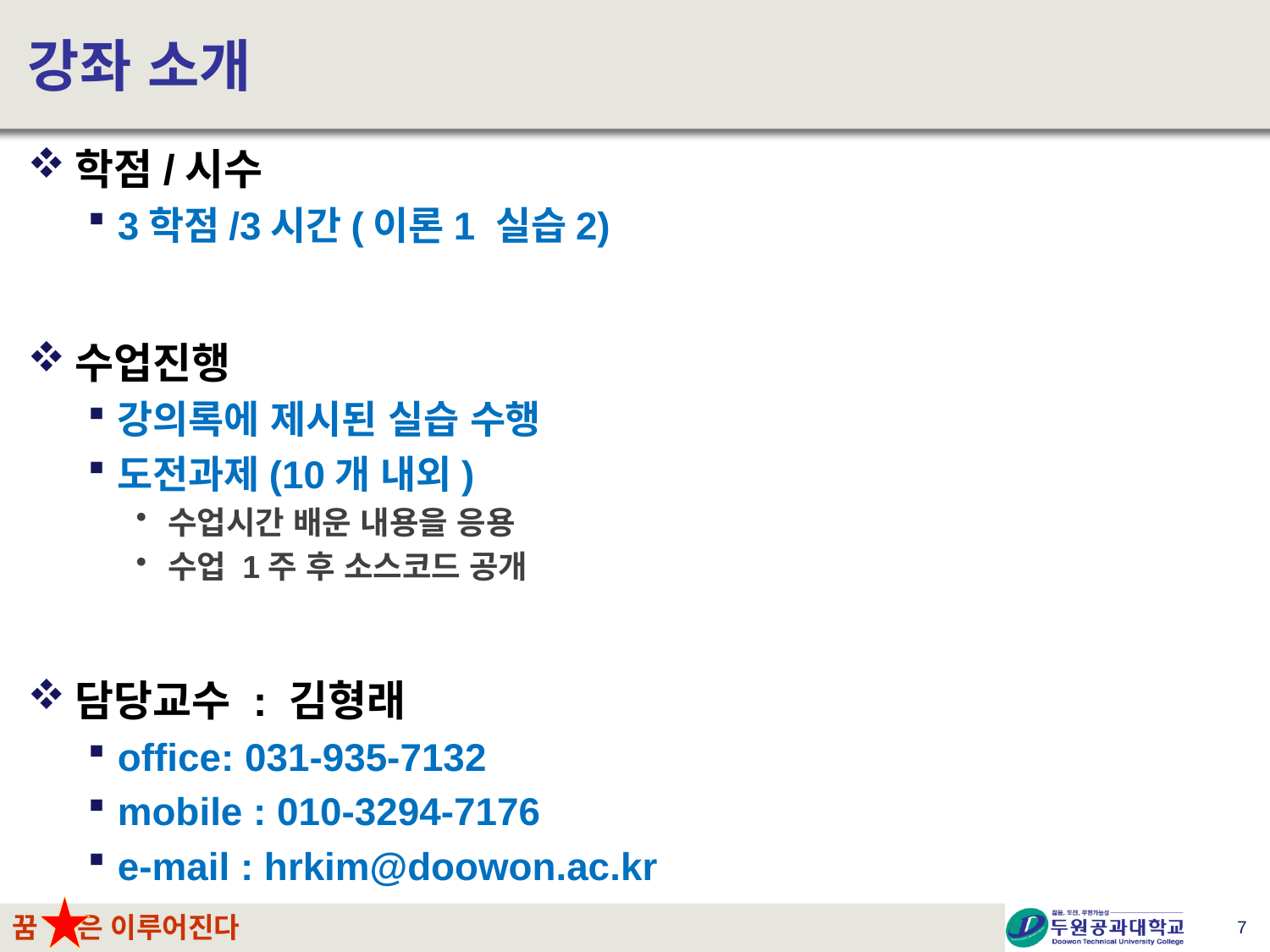

# 강좌 소개
학점/시수
3학점/3시간(이론1 실습2)

수업진행
강의록에 제시된 실습 수행
도전과제(10개 내외)
수업시간 배운 내용을 응용
수업 1주 후 소스코드 공개

담당교수 : 김형래
office: 031-935-7132
mobile : 010-3294-7176
e-mail : hrkim@doowon.ac.kr
7